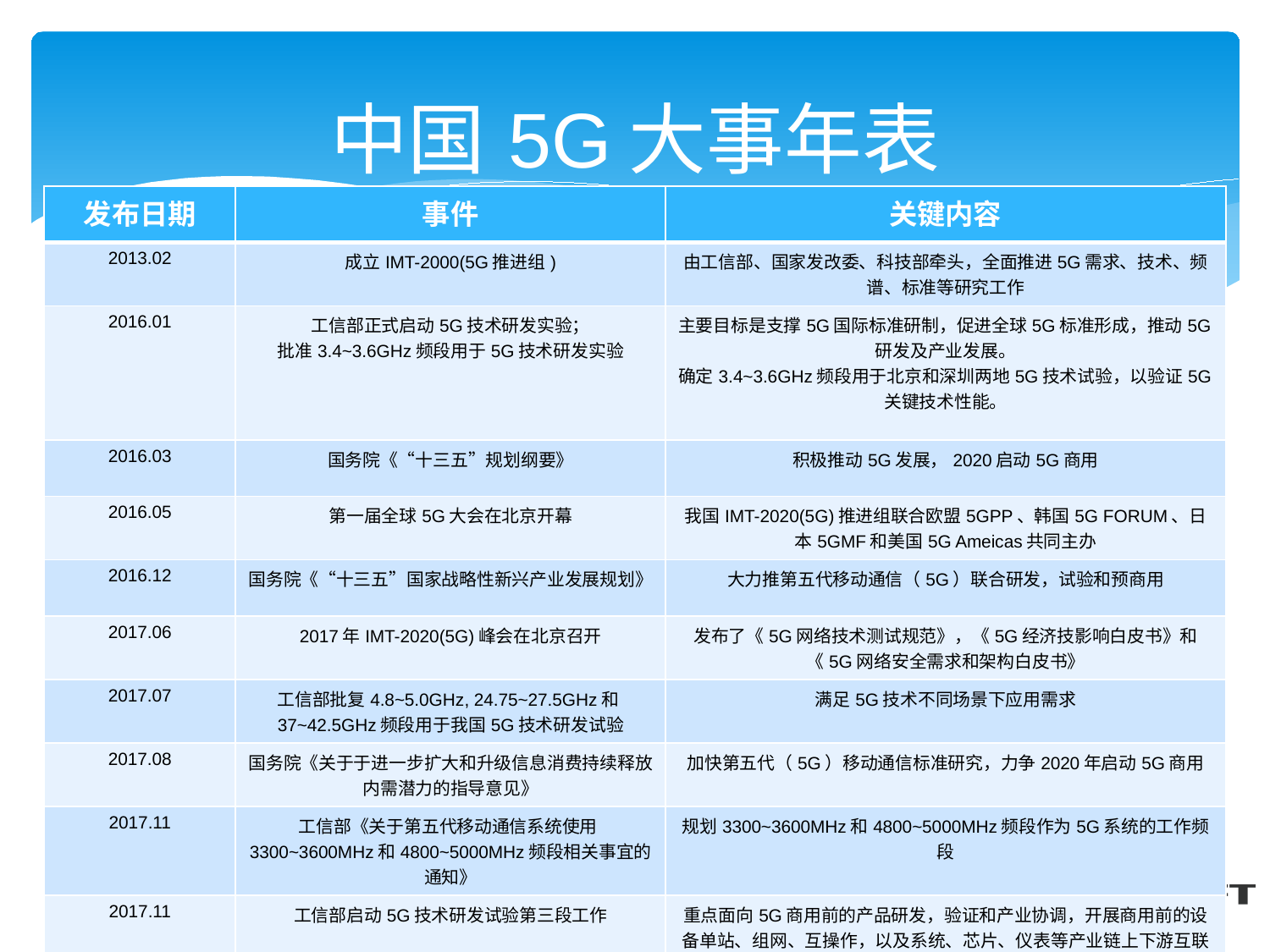

# 中国5G大事年表
| 发布日期 | 事件 | 关键内容 |
| --- | --- | --- |
| 2013.02 | 成立IMT-2000(5G推进组) | 由工信部、国家发改委、科技部牵头，全面推进5G需求、技术、频谱、标准等研究工作 |
| 2016.01 | 工信部正式启动5G技术研发实验； 批准3.4~3.6GHz频段用于5G技术研发实验 | 主要目标是支撑5G国际标准研制，促进全球5G标准形成，推动5G研发及产业发展。 确定3.4~3.6GHz频段用于北京和深圳两地5G技术试验，以验证5G关键技术性能。 |
| 2016.03 | 国务院《“十三五”规划纲要》 | 积极推动5G发展，2020启动5G商用 |
| 2016.05 | 第一届全球5G大会在北京开幕 | 我国IMT-2020(5G)推进组联合欧盟5GPP、韩国5G FORUM、日本5GMF和美国5G Ameicas共同主办 |
| 2016.12 | 国务院《“十三五”国家战略性新兴产业发展规划》 | 大力推第五代移动通信（5G）联合研发，试验和预商用 |
| 2017.06 | 2017年IMT-2020(5G)峰会在北京召开 | 发布了《5G网络技术测试规范》，《5G经济技影响白皮书》和《5G网络安全需求和架构白皮书》 |
| 2017.07 | 工信部批复4.8~5.0GHz, 24.75~27.5GHz和37~42.5GHz频段用于我国5G技术研发试验 | 满足5G技术不同场景下应用需求 |
| 2017.08 | 国务院《关于于进一步扩大和升级信息消费持续释放内需潜力的指导意见》 | 加快第五代（5G）移动通信标准研究，力争2020年启动5G商用 |
| 2017.11 | 工信部《关于第五代移动通信系统使用3300~3600MHz和4800~5000MHz频段相关事宜的通知》 | 规划3300~3600MHz和4800~5000MHz频段作为5G系统的工作频段 |
| 2017.11 | 工信部启动5G技术研发试验第三段工作 | 重点面向5G商用前的产品研发，验证和产业协调，开展商用前的设备单站、组网、互操作，以及系统、芯片、仪表等产业链上下游互联互通测试。 |